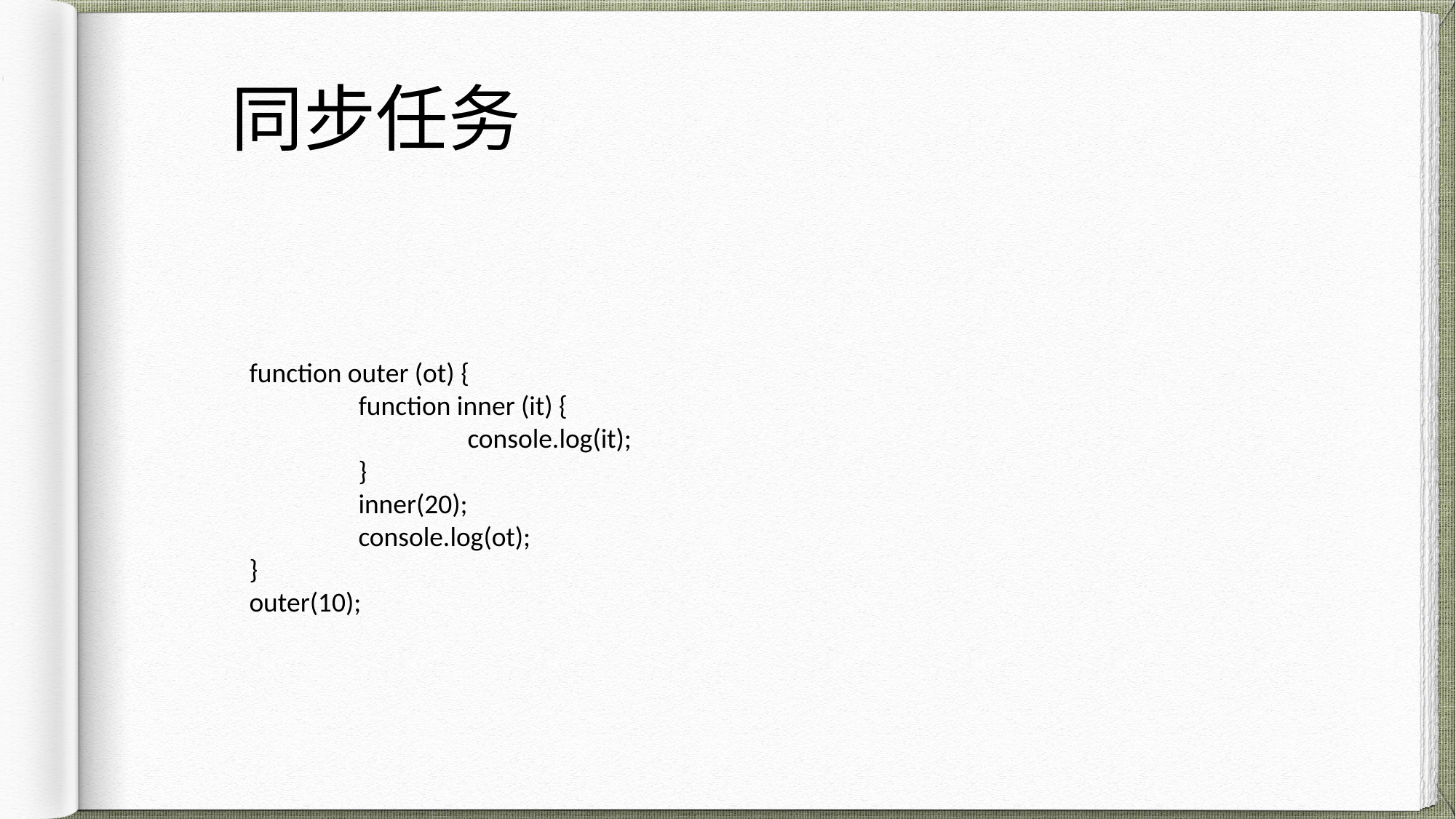

# 同步任务

function outer (ot) {
	function inner (it) {
		console.log(it);
	}
	inner(20);
	console.log(ot);
}
outer(10);